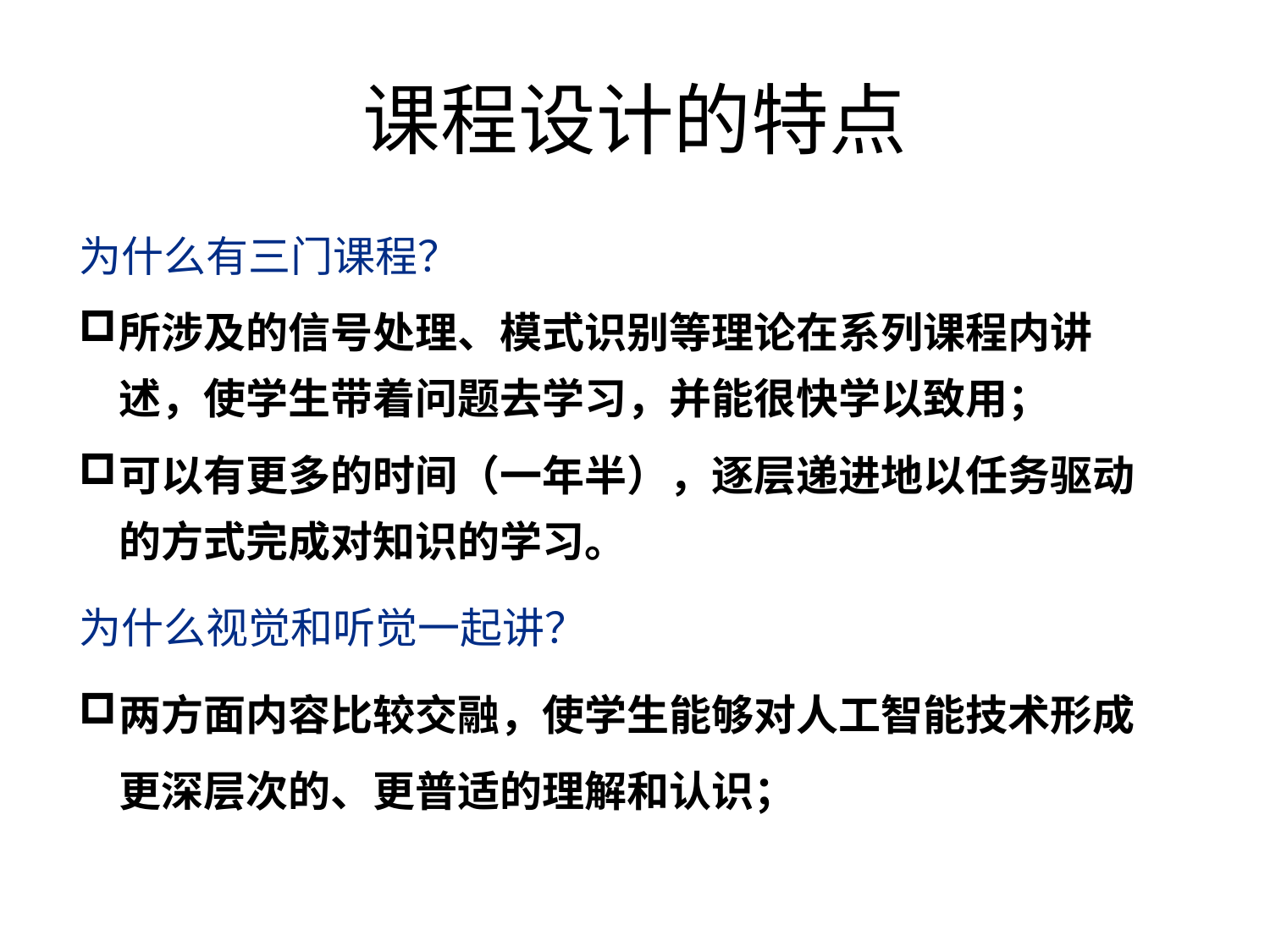

# 课程设计的特点
为什么有三门课程？
所涉及的信号处理、模式识别等理论在系列课程内讲述，使学生带着问题去学习，并能很快学以致用；
可以有更多的时间（一年半），逐层递进地以任务驱动的方式完成对知识的学习。
为什么视觉和听觉一起讲？
两方面内容比较交融，使学生能够对人工智能技术形成更深层次的、更普适的理解和认识；